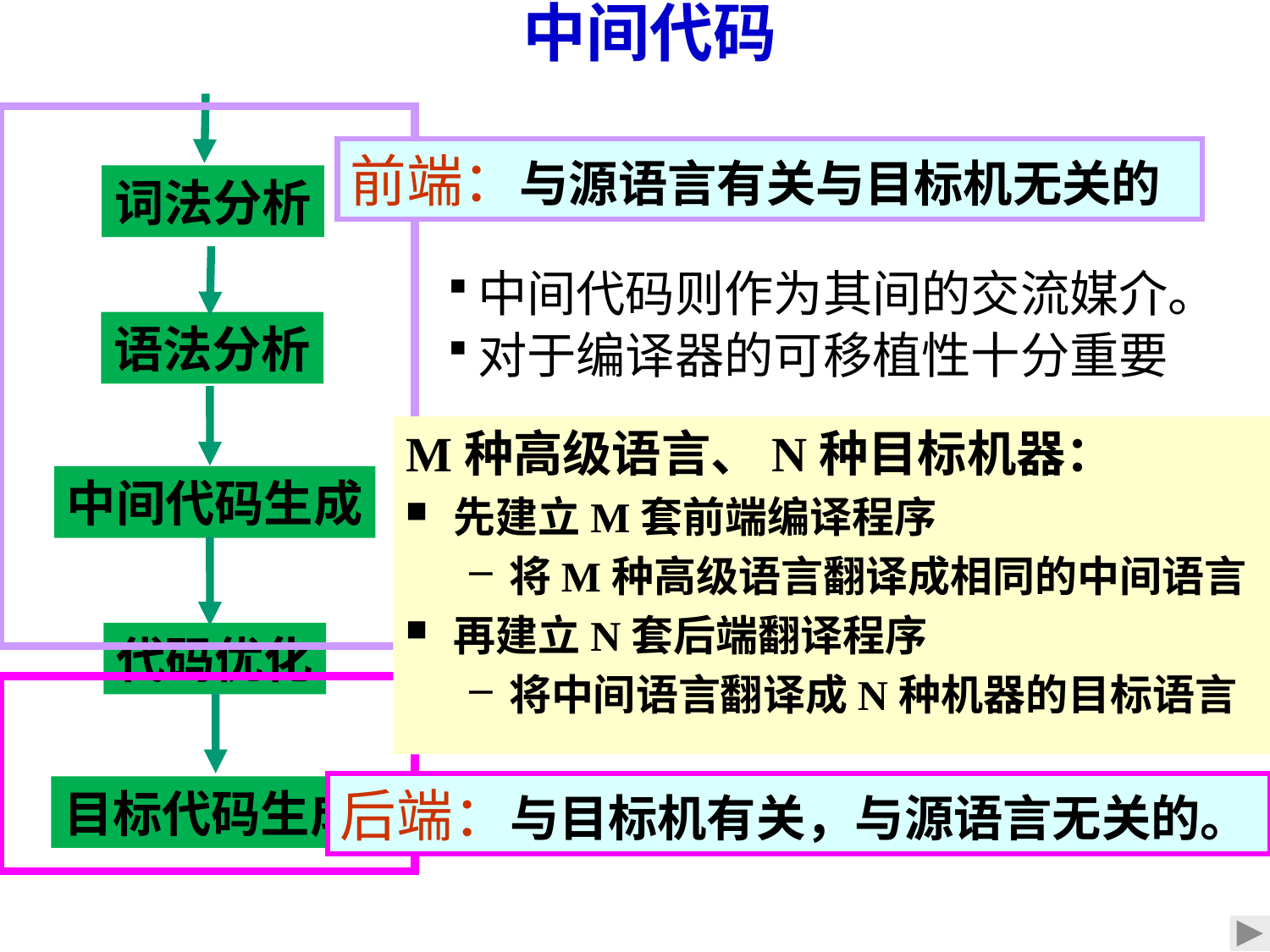

中间代码

前端：与源语言有关与目标机无关的
词法分析

中间代码则作为其间的交流媒介。
对于编译器的可移植性十分重要
语法分析

M种高级语言、N种目标机器：
先建立M套前端编译程序
将M种高级语言翻译成相同的中间语言
再建立N套后端翻译程序
将中间语言翻译成N种机器的目标语言
中间代码生成

代码优化

后端：与目标机有关，与源语言无关的。
目标代码生成